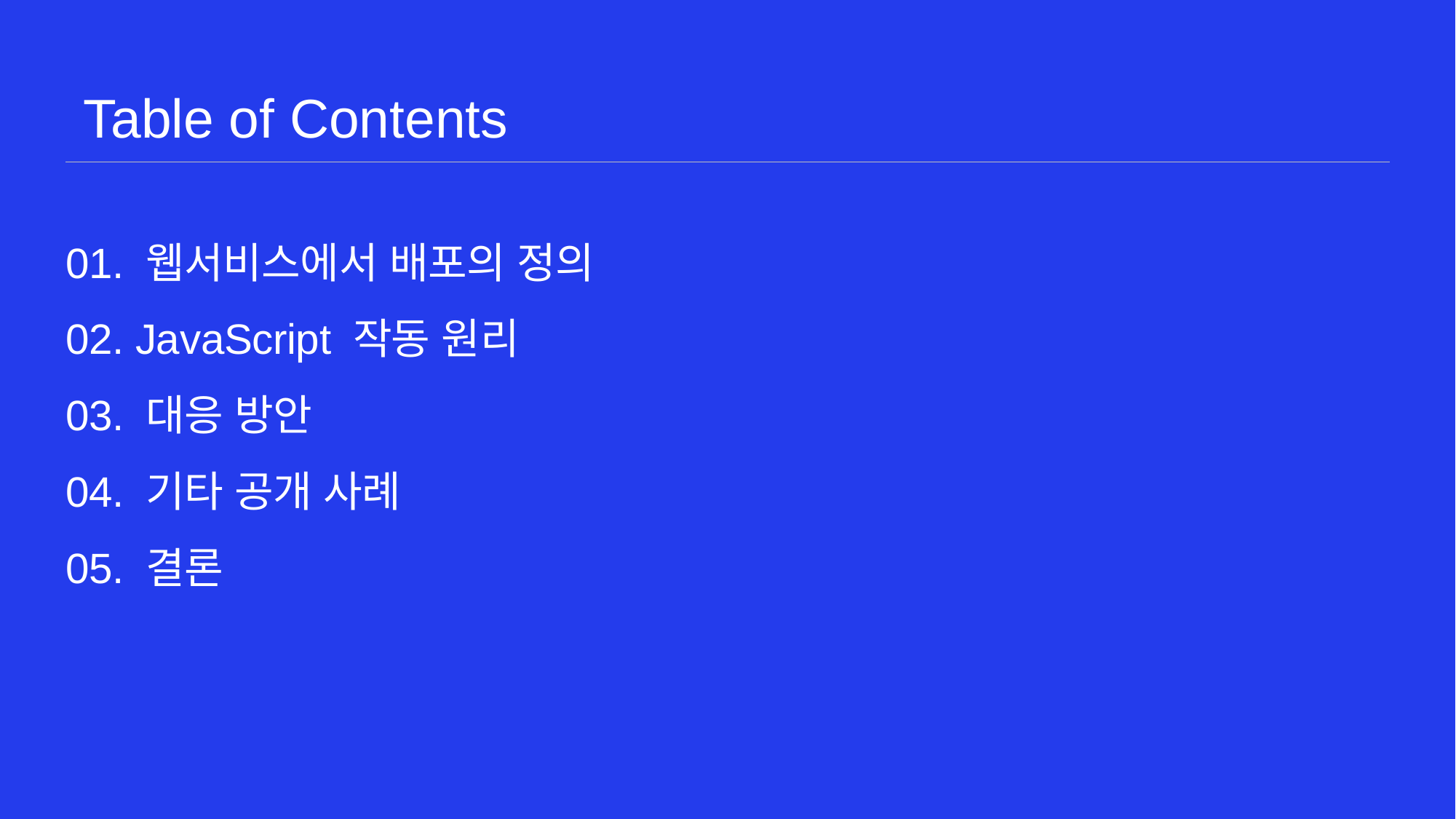

# 01. 웹서비스에서 배포의 정의 02. JavaScript 작동 원리 03. 대응 방안 04. 기타 공개 사례 05. 결론